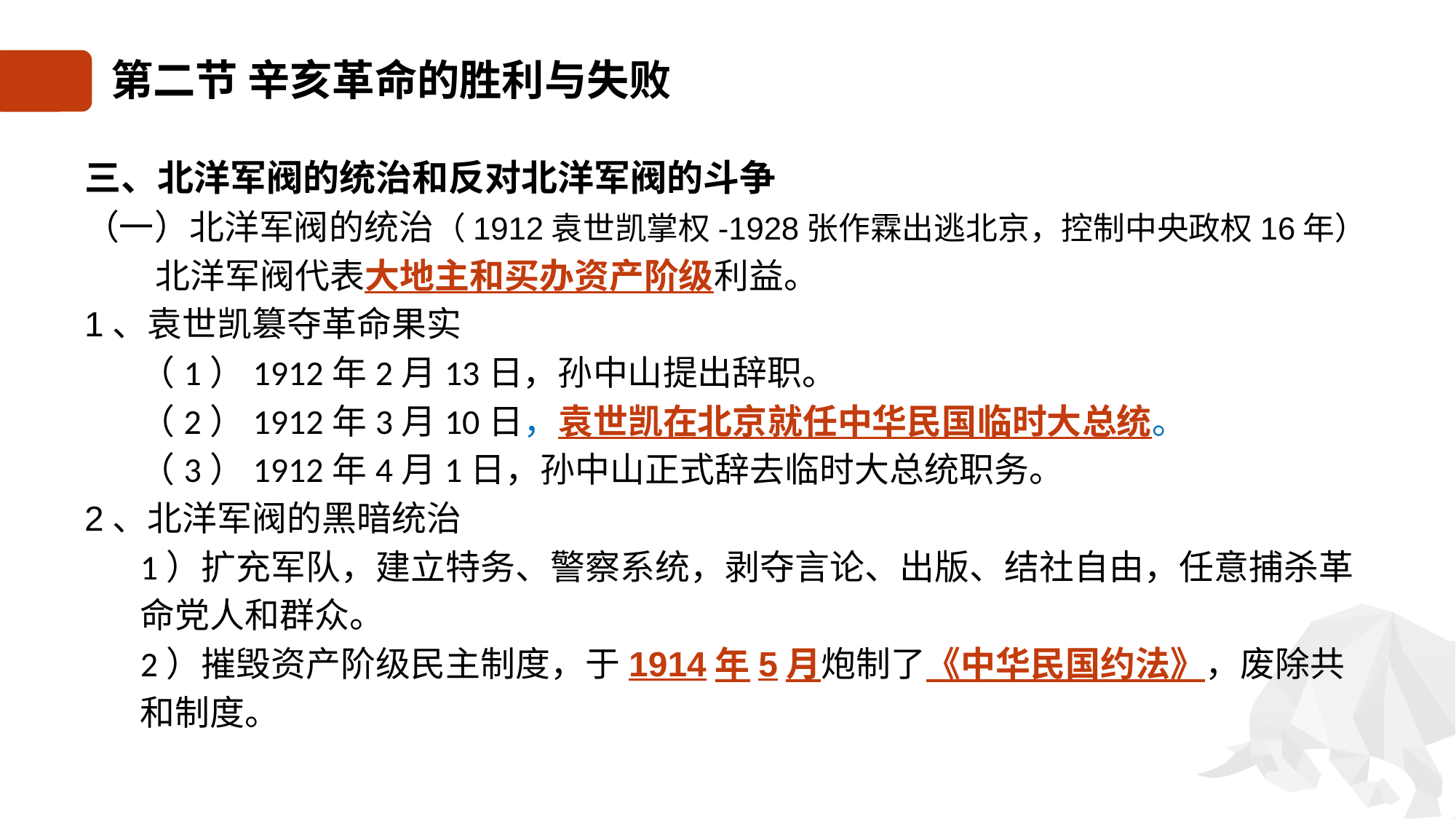

# 第二节 辛亥革命的胜利与失败
三、北洋军阀的统治和反对北洋军阀的斗争
（一）北洋军阀的统治（1912袁世凯掌权-1928张作霖出逃北京，控制中央政权16年）
        北洋军阀代表大地主和买办资产阶级利益。
1、袁世凯篡夺革命果实
（1）1912年2月13日，孙中山提出辞职。
（2）1912年3月10日，袁世凯在北京就任中华民国临时大总统。
（3）1912年4月1日，孙中山正式辞去临时大总统职务。
2、北洋军阀的黑暗统治
1）扩充军队，建立特务、警察系统，剥夺言论、出版、结社自由，任意捕杀革命党人和群众。
2）摧毁资产阶级民主制度，于1914年5月炮制了《中华民国约法》，废除共和制度。